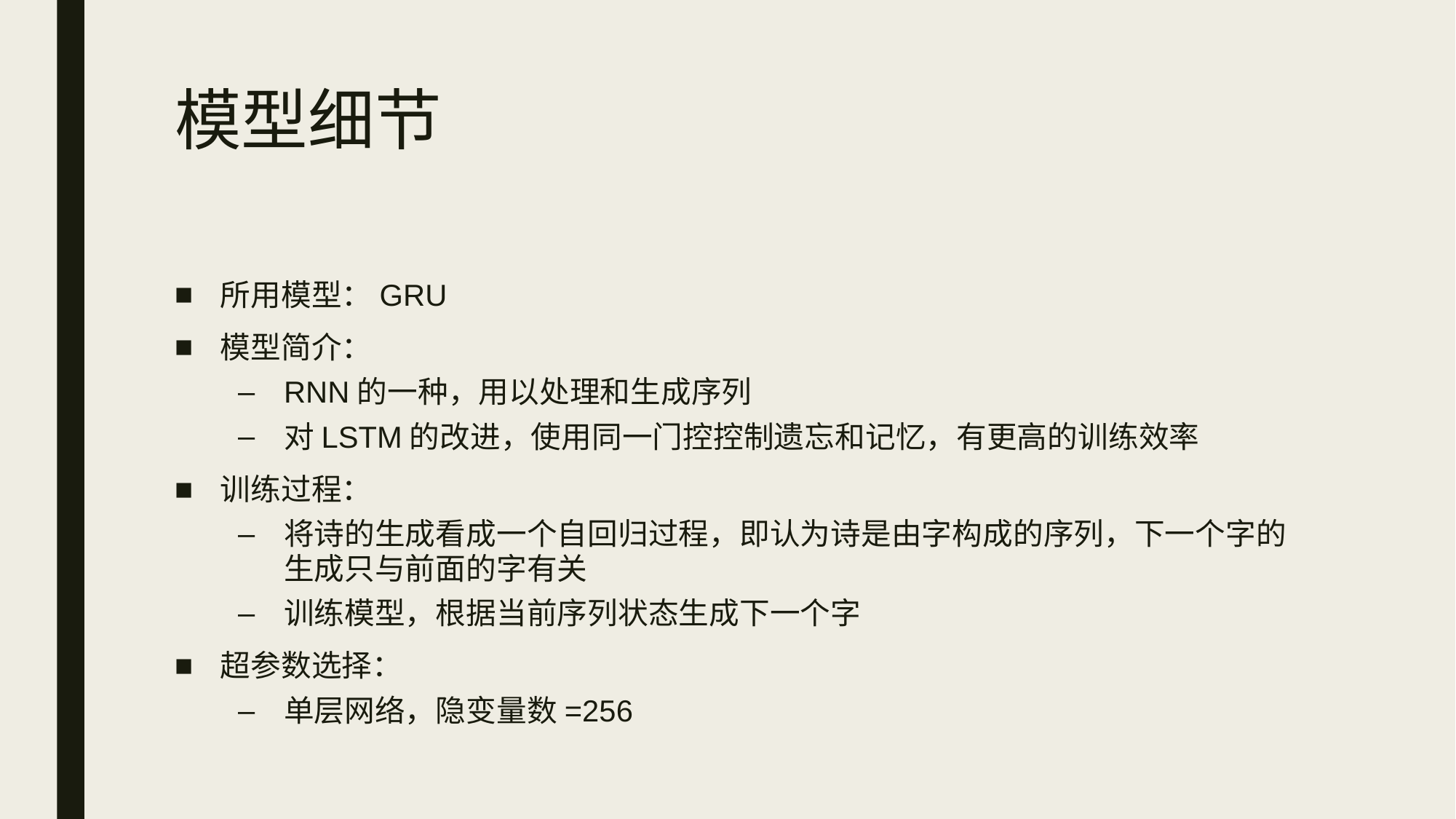

# 模型细节
所用模型：GRU
模型简介：
RNN的一种，用以处理和生成序列
对LSTM的改进，使用同一门控控制遗忘和记忆，有更高的训练效率
训练过程：
将诗的生成看成一个自回归过程，即认为诗是由字构成的序列，下一个字的生成只与前面的字有关
训练模型，根据当前序列状态生成下一个字
超参数选择：
单层网络，隐变量数=256